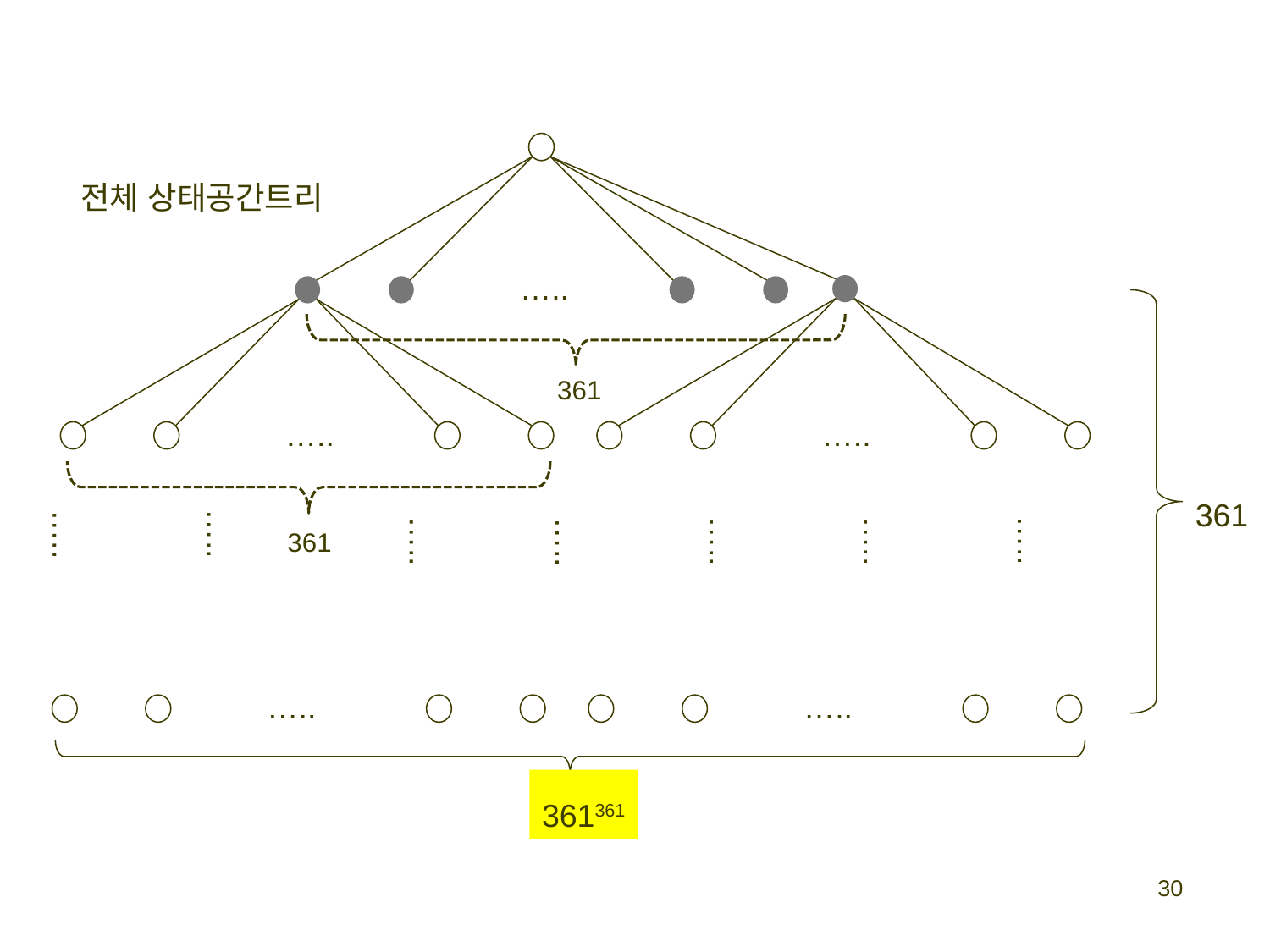

전체 상태공간트리

…..

361
…..
…..

361
…..
…..
361
…..
…..
…..
…..
…..
…..
…..

361361
30